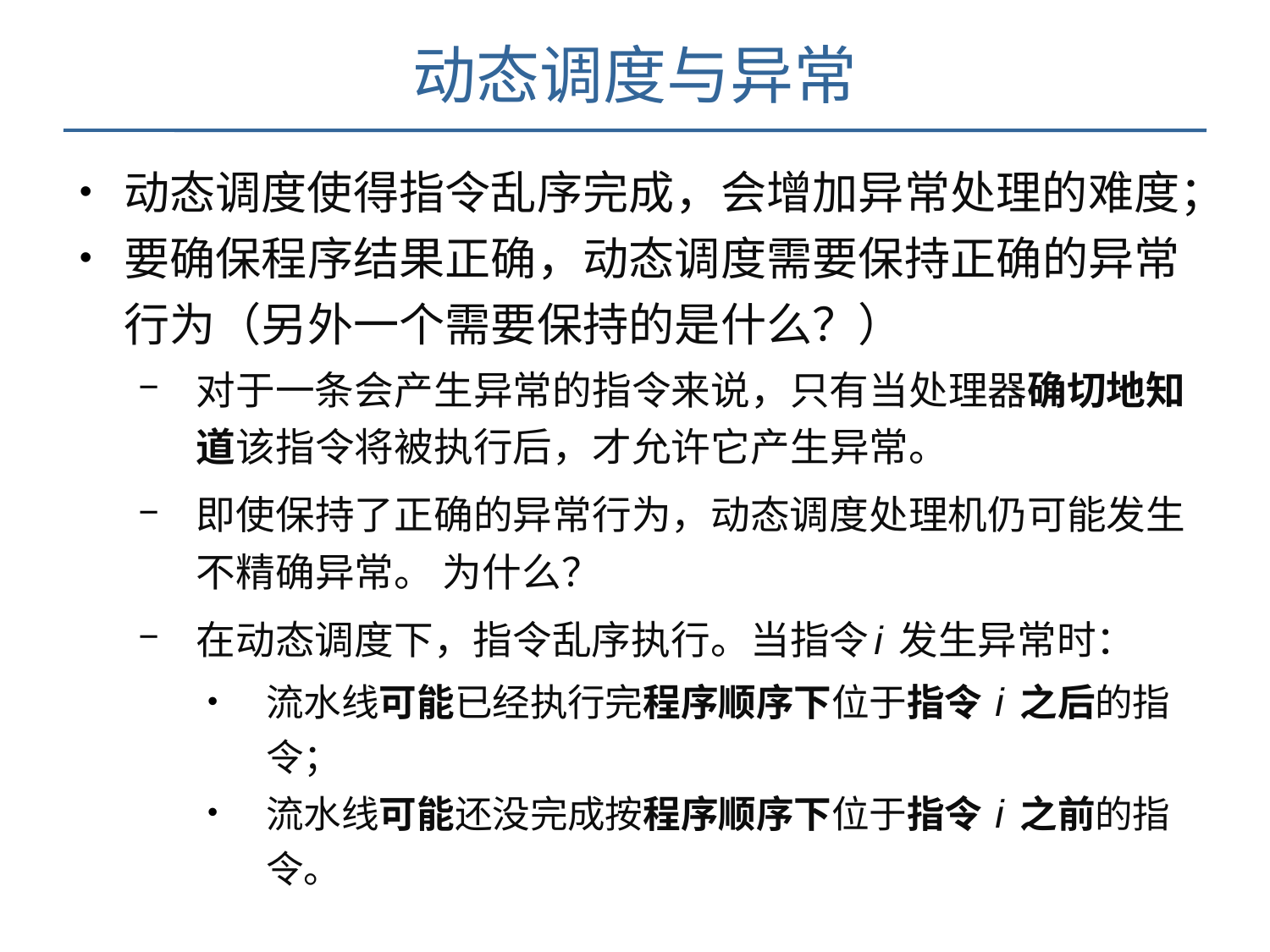

动态调度与异常
动态调度使得指令乱序完成，会增加异常处理的难度；
要确保程序结果正确，动态调度需要保持正确的异常行为（另外一个需要保持的是什么？）
对于一条会产生异常的指令来说，只有当处理器确切地知道该指令将被执行后，才允许它产生异常。
即使保持了正确的异常行为，动态调度处理机仍可能发生不精确异常。 为什么？
在动态调度下，指令乱序执行。当指令i 发生异常时：
流水线可能已经执行完程序顺序下位于指令 i 之后的指令；
流水线可能还没完成按程序顺序下位于指令 i 之前的指令。